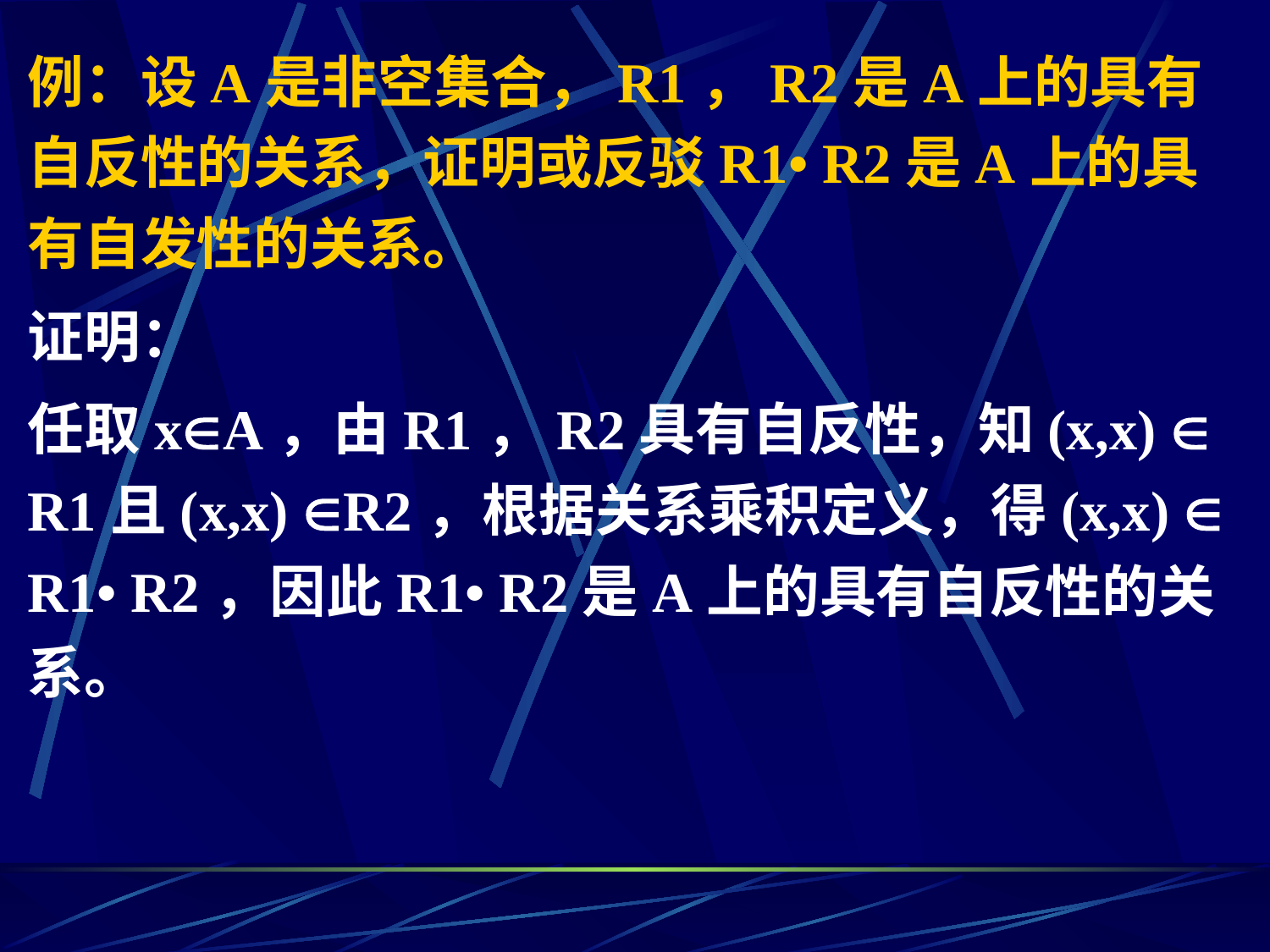

例：设A是非空集合，R1，R2是A上的具有自反性的关系，证明或反驳R1• R2是A上的具有自发性的关系。
证明：
任取x∈A，由R1，R2具有自反性，知(x,x) ∈ R1且(x,x) ∈R2，根据关系乘积定义，得(x,x) ∈ R1• R2，因此R1• R2是A上的具有自反性的关系。